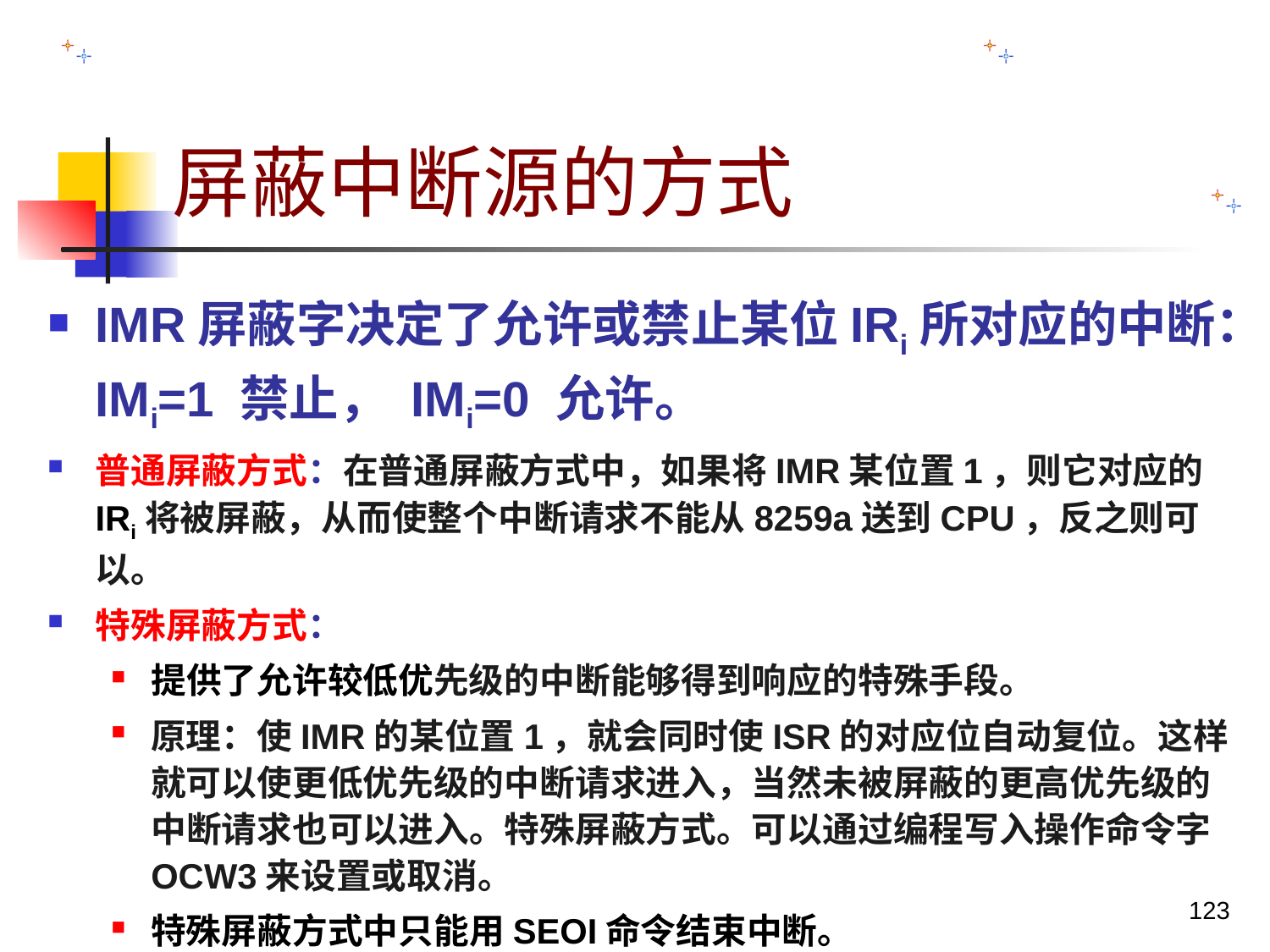

屏蔽中断源的方式
IMR屏蔽字决定了允许或禁止某位IRi所对应的中断：IMi=1 禁止， IMi=0 允许。
普通屏蔽方式：在普通屏蔽方式中，如果将IMR某位置1，则它对应的IRi将被屏蔽，从而使整个中断请求不能从8259a送到CPU，反之则可以。
特殊屏蔽方式：
提供了允许较低优先级的中断能够得到响应的特殊手段。
原理：使IMR的某位置1，就会同时使ISR的对应位自动复位。这样就可以使更低优先级的中断请求进入，当然未被屏蔽的更高优先级的中断请求也可以进入。特殊屏蔽方式。可以通过编程写入操作命令字OCW3来设置或取消。
特殊屏蔽方式中只能用SEOI命令结束中断。
123